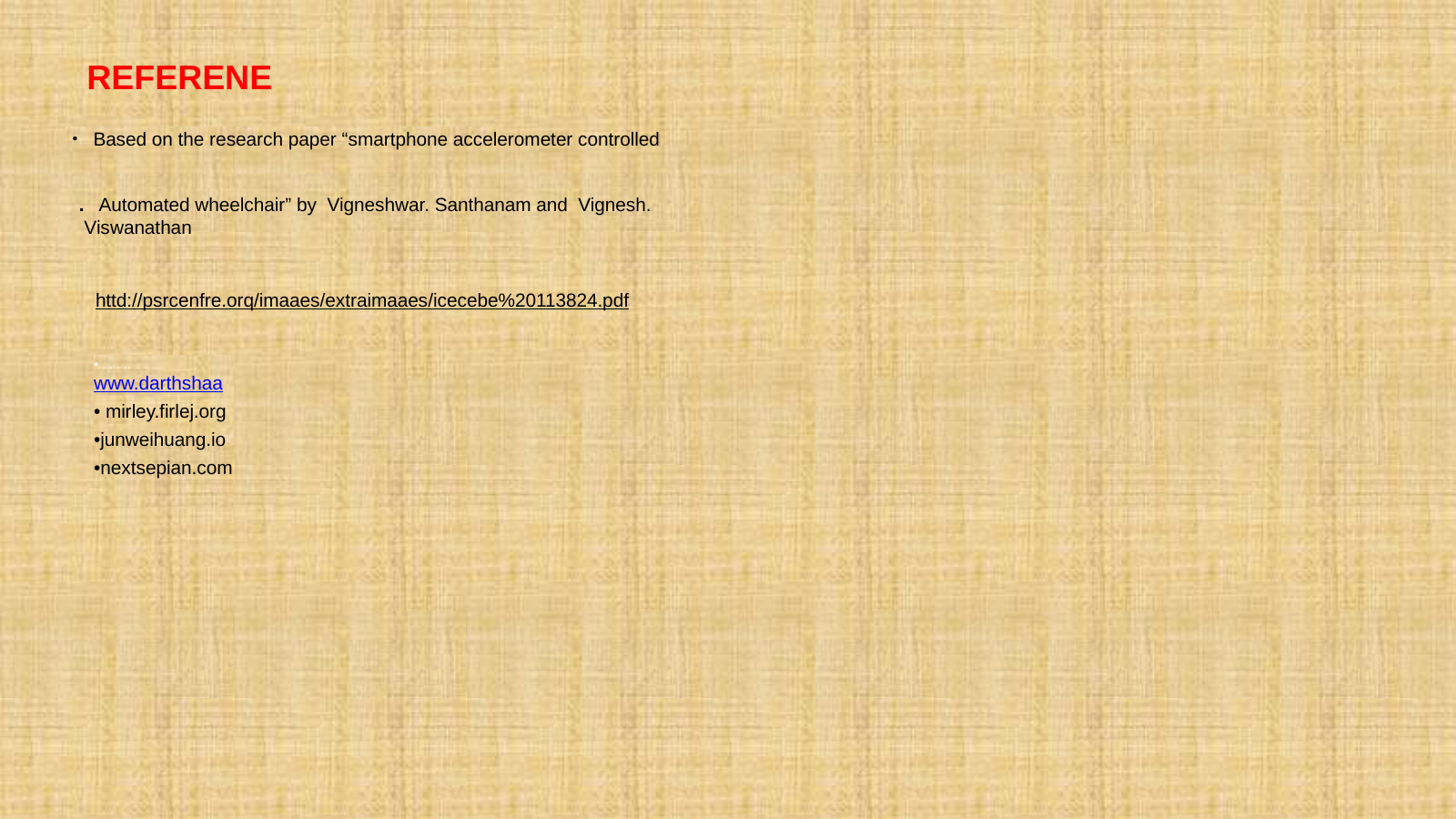

REFERENE
・ Based on the research paper “smartphone accelerometer controlled
.   Automated wheelchair” by  Vigneshwar. Santhanam and  Vignesh.      Viswanathan
httd://psrcenfre.orq/imaaes/extraimaaes/icecebe%20113824.pdf
• . . . .. www.darthshaa
• mirley.firlej.org
•junweihuang.io
•nextsepian.com